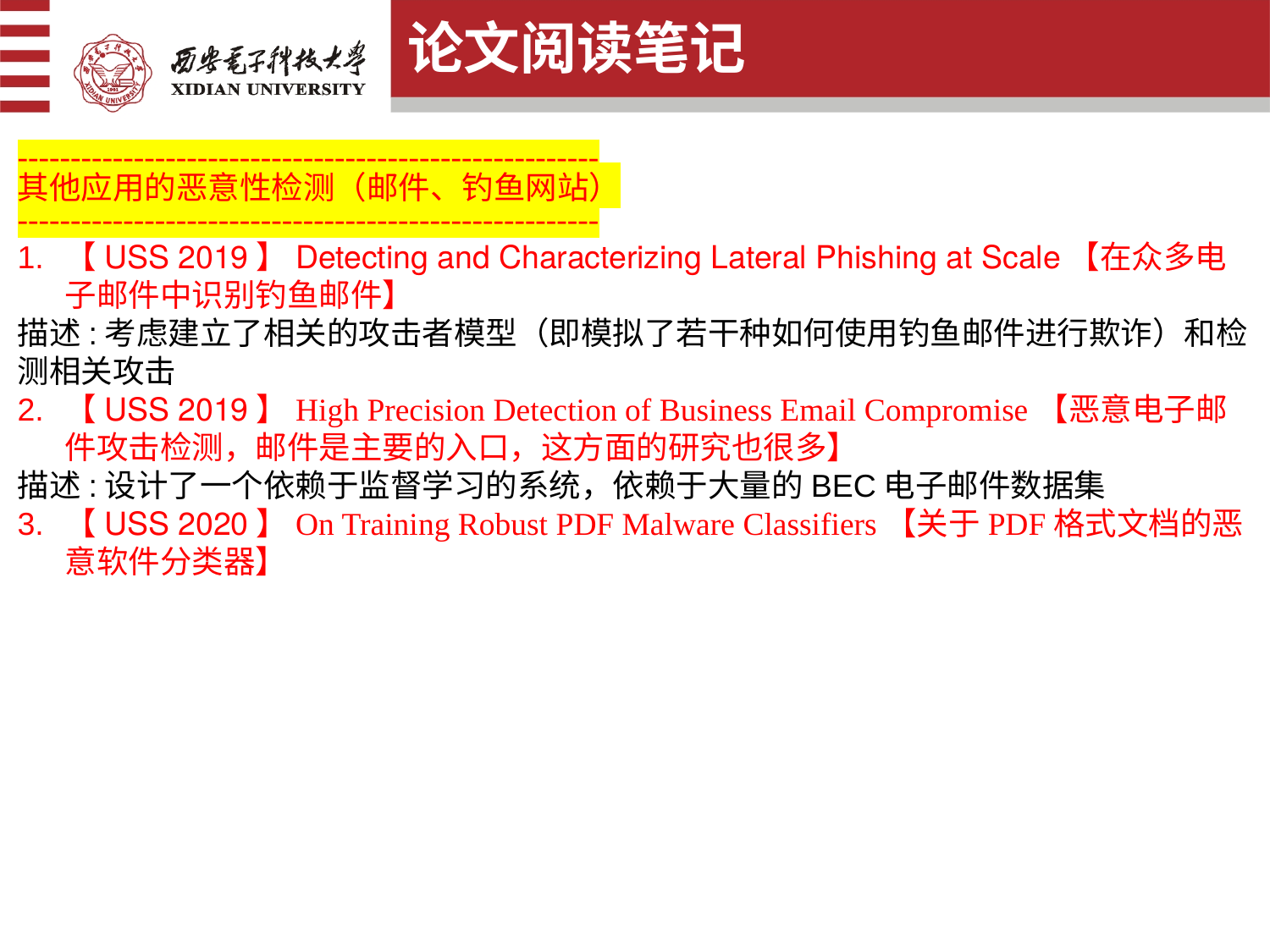

论文阅读笔记

-------------------------------------------------------
其他应用的恶意性检测（邮件、钓鱼网站）
-------------------------------------------------------
【USS 2019】Detecting and Characterizing Lateral Phishing at Scale【在众多电子邮件中识别钓鱼邮件】
描述:考虑建立了相关的攻击者模型（即模拟了若干种如何使用钓鱼邮件进行欺诈）和检测相关攻击
【USS 2019】High Precision Detection of Business Email Compromise【恶意电子邮件攻击检测，邮件是主要的入口，这方面的研究也很多】
描述:设计了一个依赖于监督学习的系统，依赖于大量的BEC电子邮件数据集
【USS 2020】On Training Robust PDF Malware Classifiers【关于PDF格式文档的恶意软件分类器】